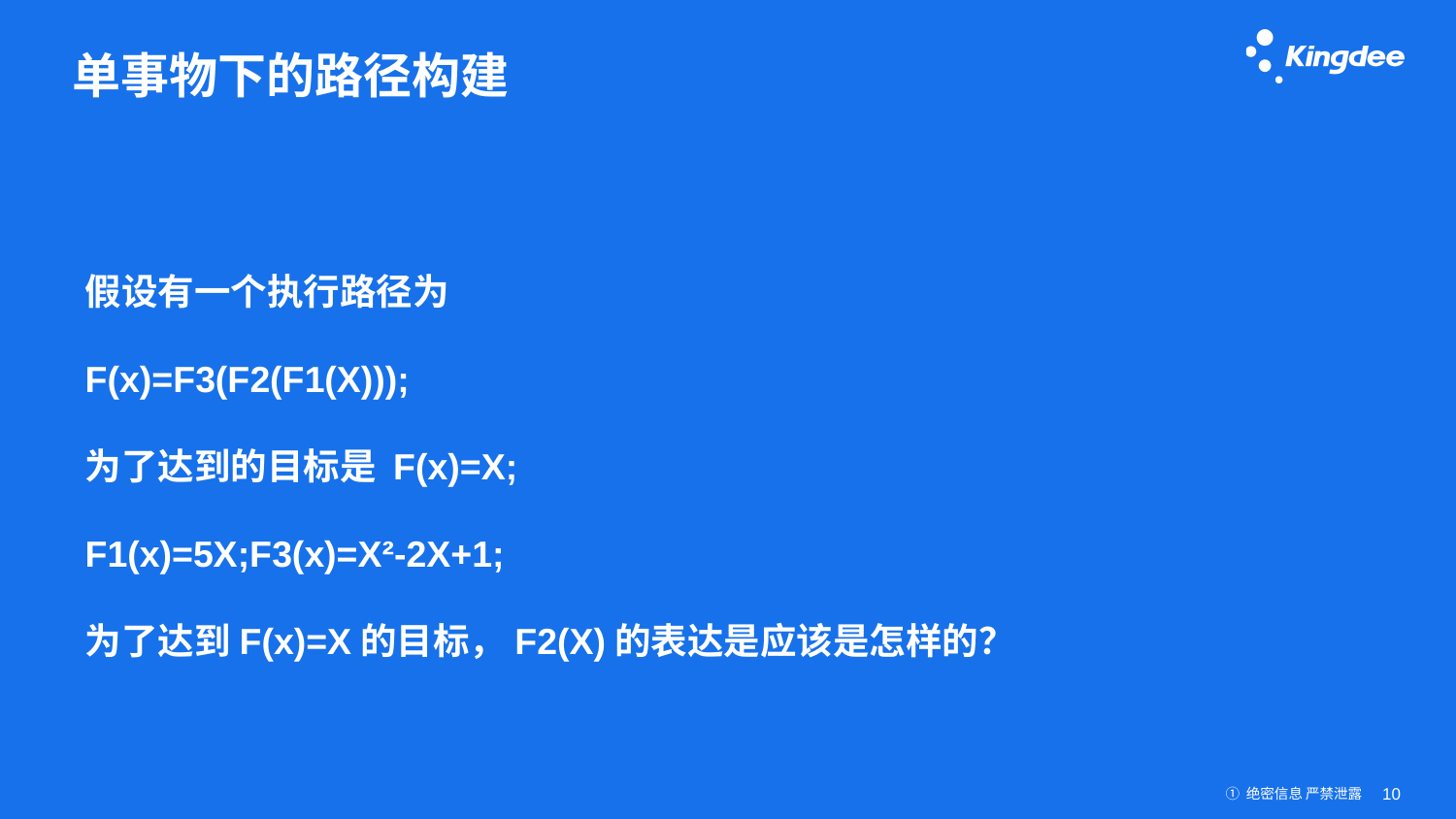

# 单事物下的路径构建
假设有一个执行路径为
F(x)=F3(F2(F1(X)));
为了达到的目标是 F(x)=X;
F1(x)=5X;F3(x)=X²-2X+1;
为了达到F(x)=X的目标，F2(X)的表达是应该是怎样的？